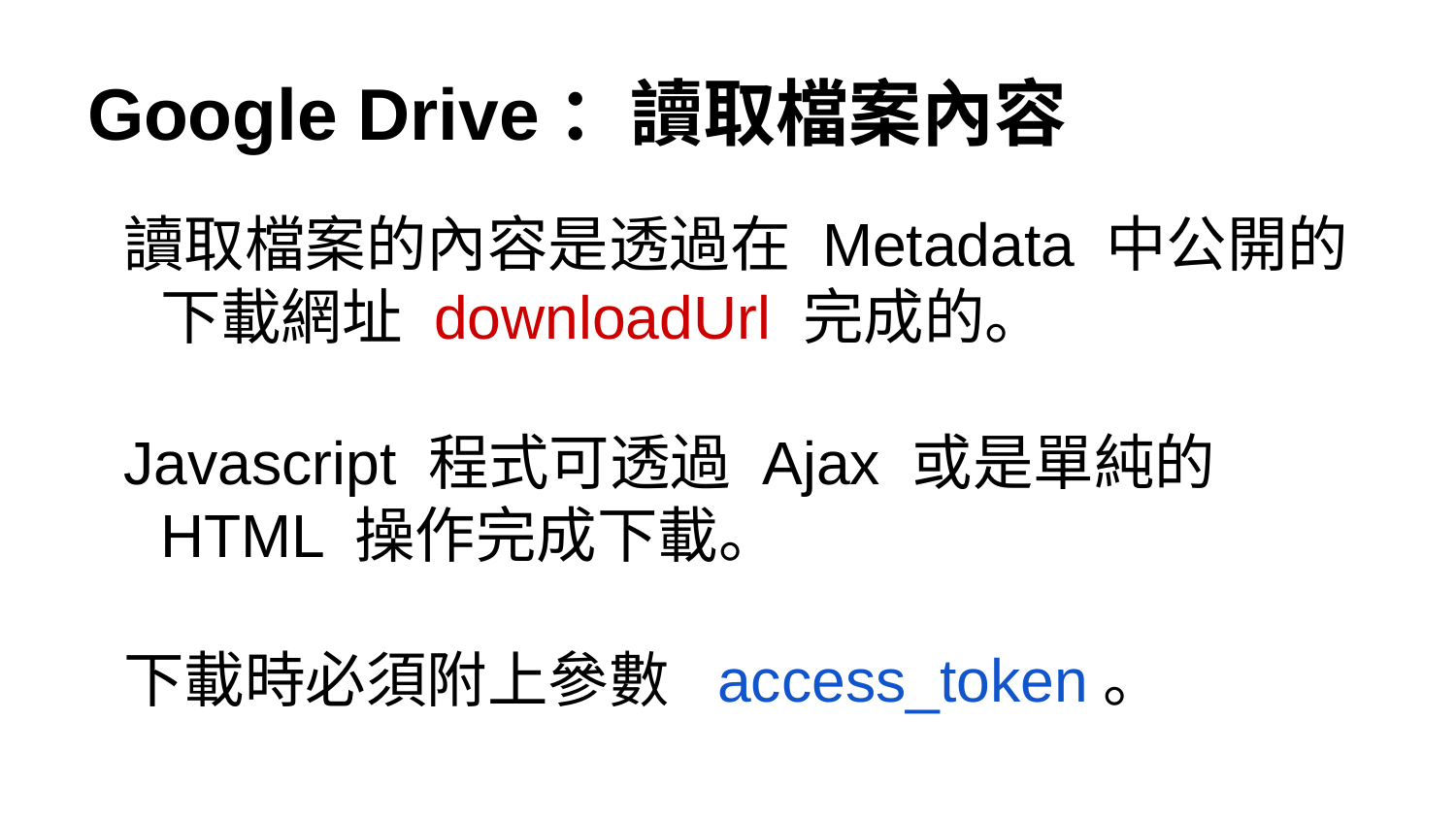

# Google Drive：讀取檔案內容
讀取檔案的內容是透過在 Metadata 中公開的下載網址 downloadUrl 完成的。

Javascript 程式可透過 Ajax 或是單純的 HTML 操作完成下載。

下載時必須附上參數  access_token。